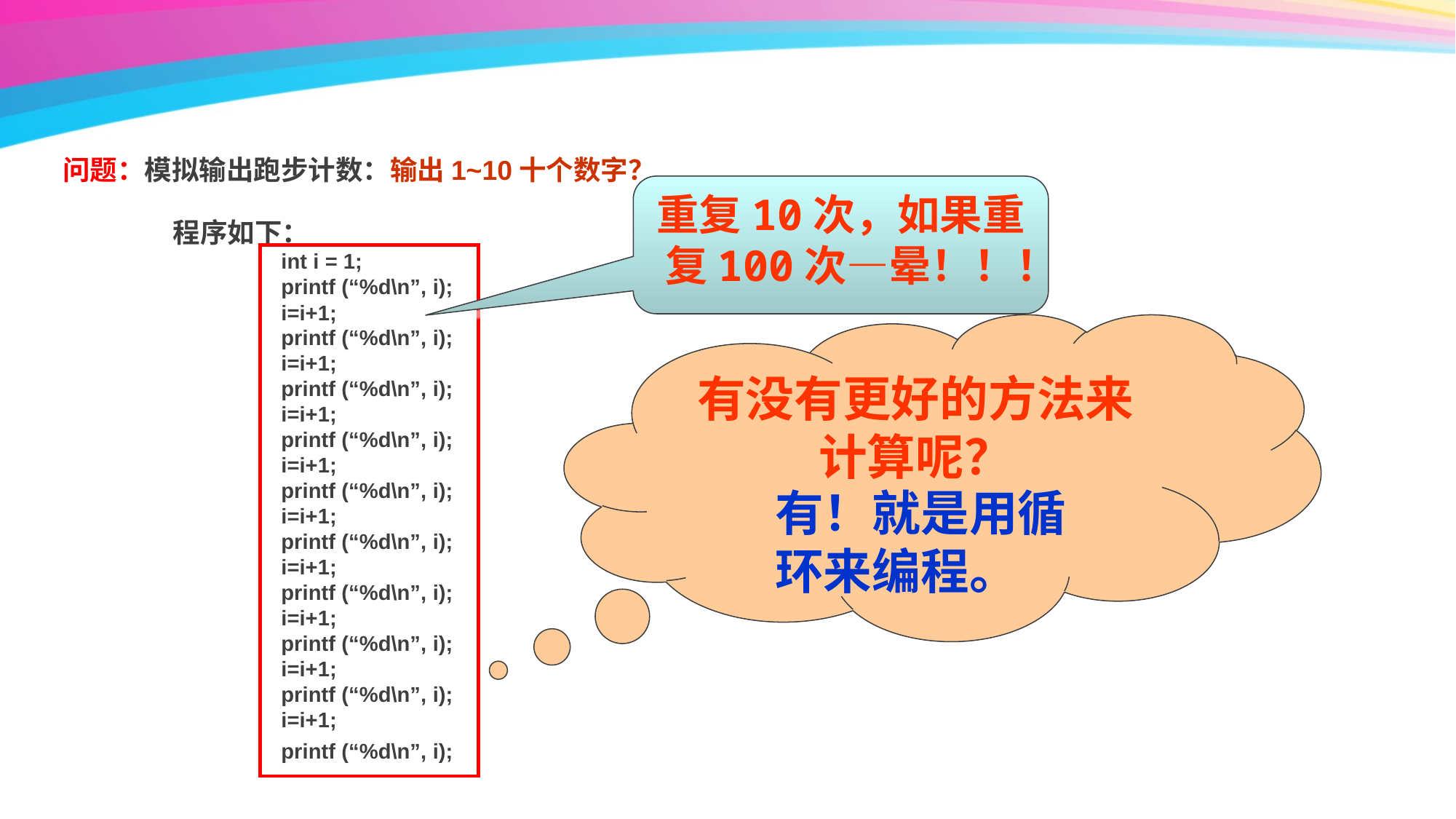

问题：模拟输出跑步计数：输出1~10十个数字？
重复10次，如果重复100次—晕！！！
程序如下：
                  int i = 1;
                  printf (“%d\n”, i);
                  i=i+1;
                  printf (“%d\n”, i);
                  i=i+1;
                  printf (“%d\n”, i);
                  i=i+1;
                  printf (“%d\n”, i);
                  i=i+1;
                  printf (“%d\n”, i);
                  i=i+1;
                  printf (“%d\n”, i);
                  i=i+1;
                  printf (“%d\n”, i);
                  i=i+1;
                  printf (“%d\n”, i);
                  i=i+1;
                  printf (“%d\n”, i);
                  i=i+1;
                  printf (“%d\n”, i);

有没有更好的方法来计算呢？
有！就是用循环来编程。